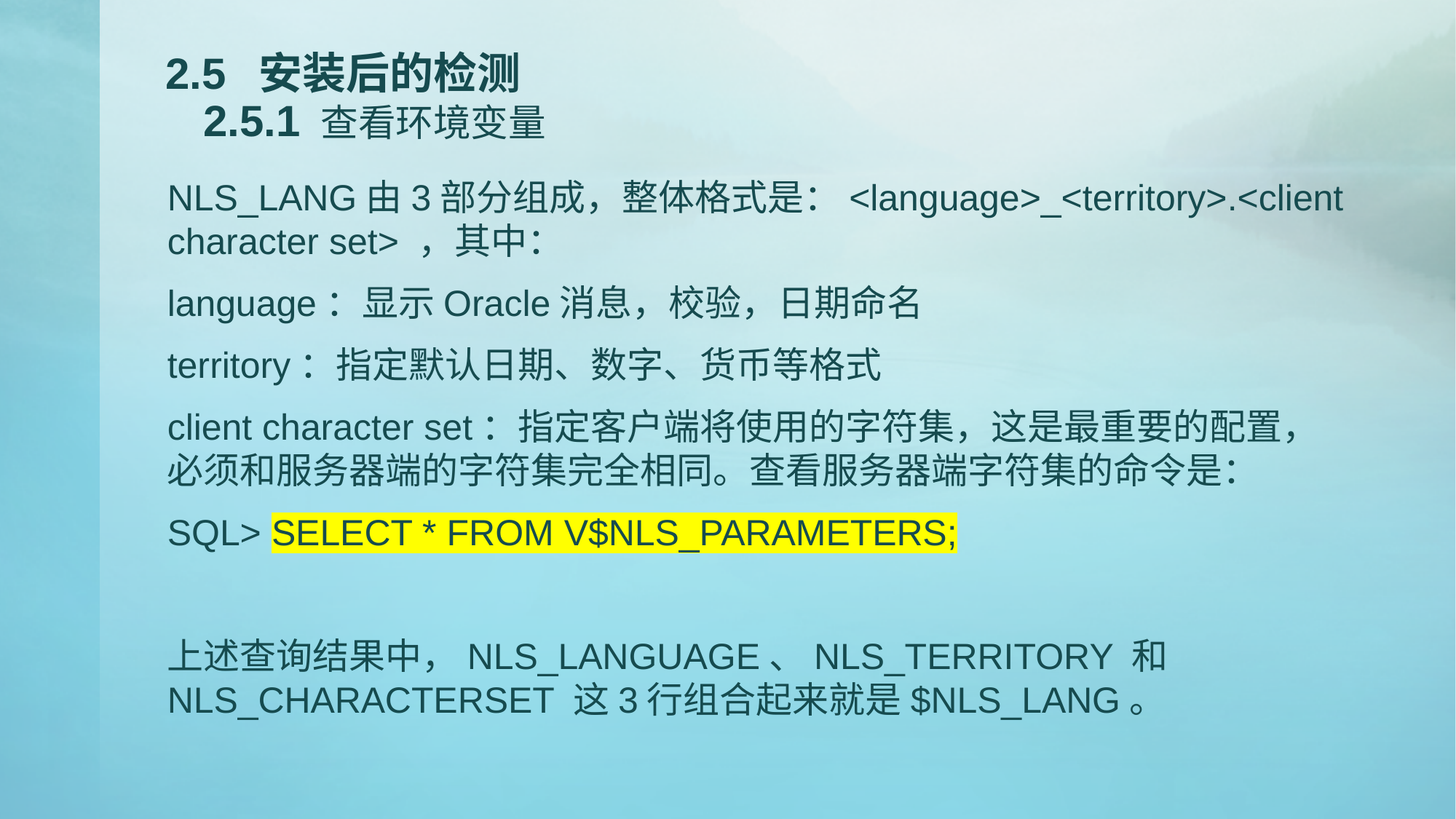

# 2.5  安装后的检测 2.5.1 查看环境变量
NLS_LANG由3部分组成，整体格式是：<language>_<territory>.<client character set> ，其中：
language：显示Oracle消息，校验，日期命名
territory：指定默认日期、数字、货币等格式
client character set：指定客户端将使用的字符集，这是最重要的配置，必须和服务器端的字符集完全相同。查看服务器端字符集的命令是：
SQL> SELECT * FROM V$NLS_PARAMETERS;

上述查询结果中，NLS_LANGUAGE、NLS_TERRITORY 和NLS_CHARACTERSET 这3行组合起来就是$NLS_LANG。